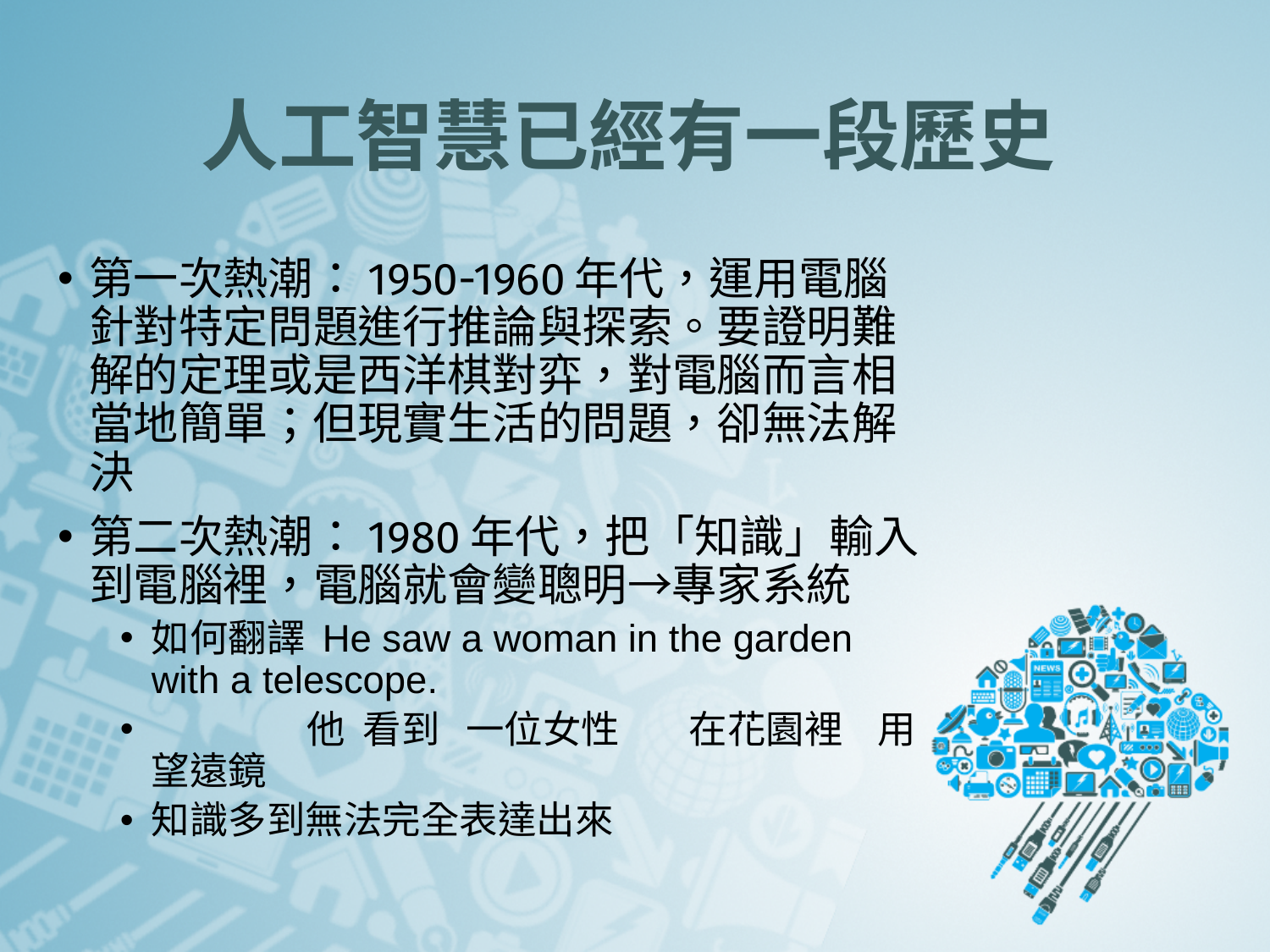

# 人工智慧已經有一段歷史
第一次熱潮：1950-1960年代，運用電腦針對特定問題進行推論與探索。要證明難解的定理或是西洋棋對弈，對電腦而言相當地簡單；但現實生活的問題，卻無法解決
第二次熱潮：1980年代，把「知識」輸入到電腦裡，電腦就會變聰明→專家系統
如何翻譯 He saw a woman in the garden with a telescope.
                 他  看到   一位女性        在花園裡    用望遠鏡
知識多到無法完全表達出來